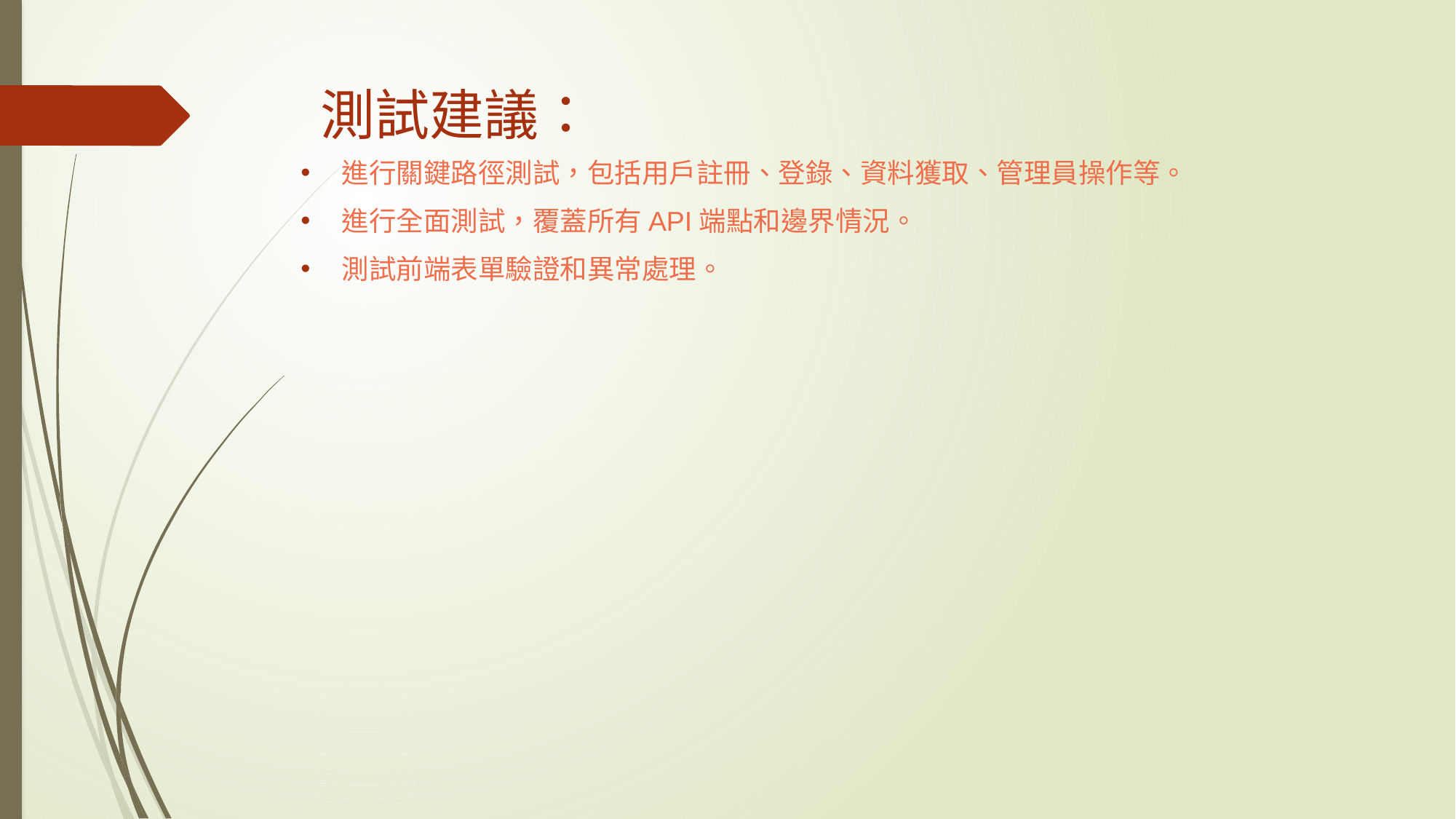

# 測試建議：
進行關鍵路徑測試，包括用戶註冊、登錄、資料獲取、管理員操作等。
進行全面測試，覆蓋所有API端點和邊界情況。
測試前端表單驗證和異常處理。